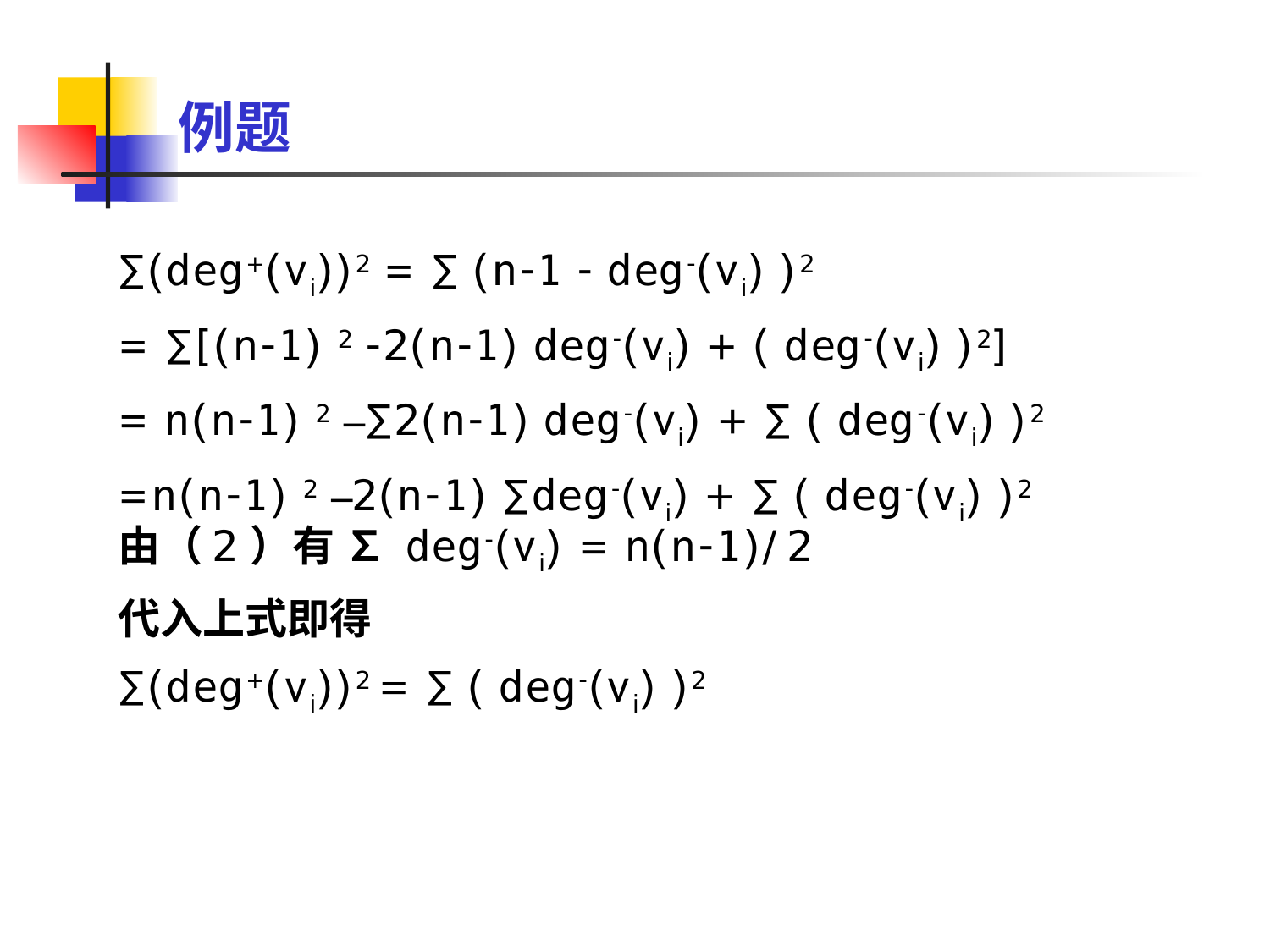

例题
∑(deg+(vi))2 = ∑ (n-1 - deg-(vi) )2
= ∑[(n-1) 2 -2(n-1) deg-(vi) + ( deg-(vi) )2]
= n(n-1) 2 –∑2(n-1) deg-(vi) + ∑ ( deg-(vi) )2
=n(n-1) 2 –2(n-1) ∑deg-(vi) + ∑ ( deg-(vi) )2
由（2）有 ∑ deg-(vi) = n(n-1)/2
代入上式即得
∑(deg+(vi))2 = ∑ ( deg-(vi) )2